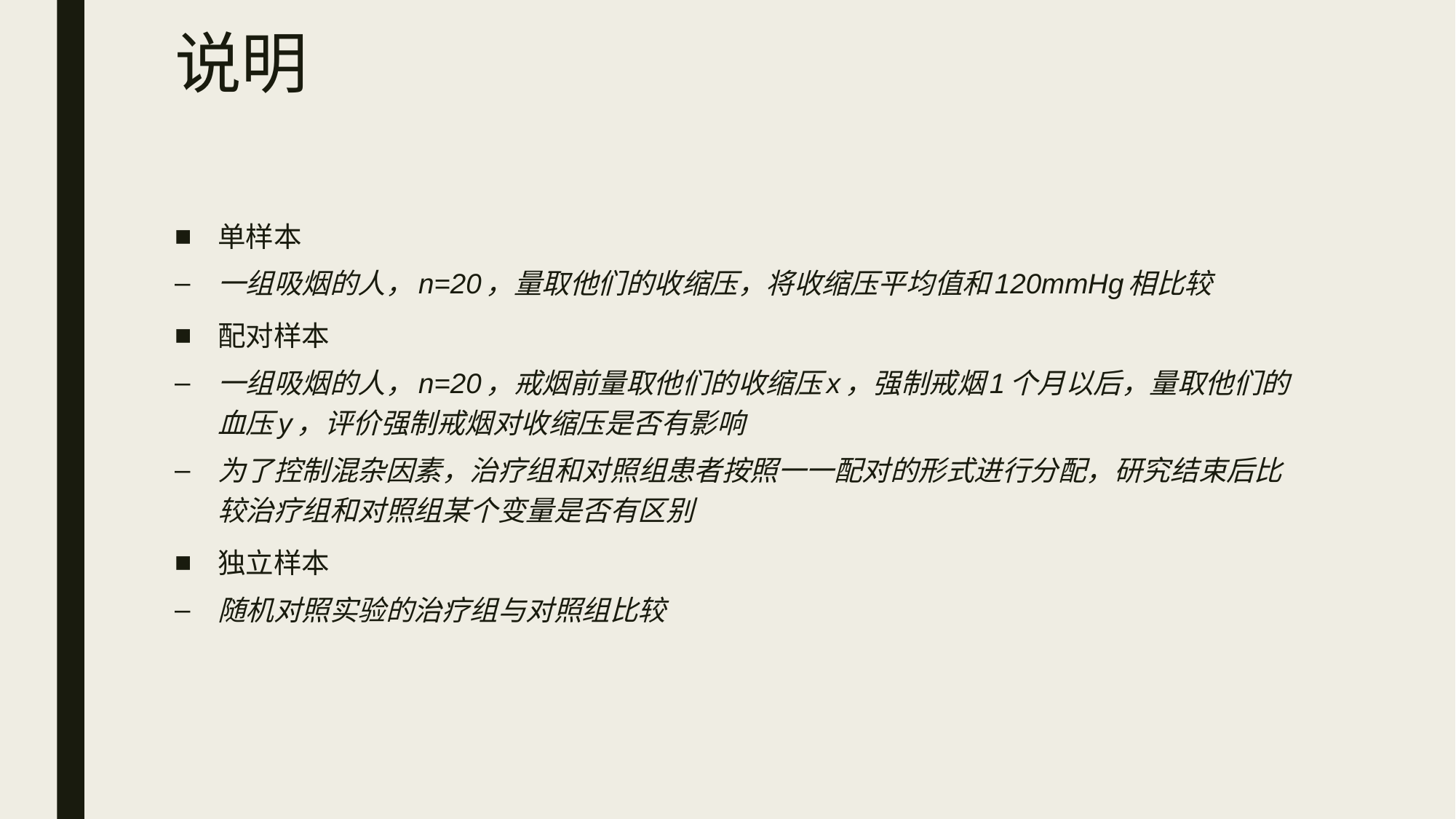

# 说明
单样本
一组吸烟的人，n=20，量取他们的收缩压，将收缩压平均值和120mmHg相比较
配对样本
一组吸烟的人，n=20，戒烟前量取他们的收缩压x，强制戒烟1个月以后，量取他们的血压y，评价强制戒烟对收缩压是否有影响
为了控制混杂因素，治疗组和对照组患者按照一一配对的形式进行分配，研究结束后比较治疗组和对照组某个变量是否有区别
独立样本
随机对照实验的治疗组与对照组比较